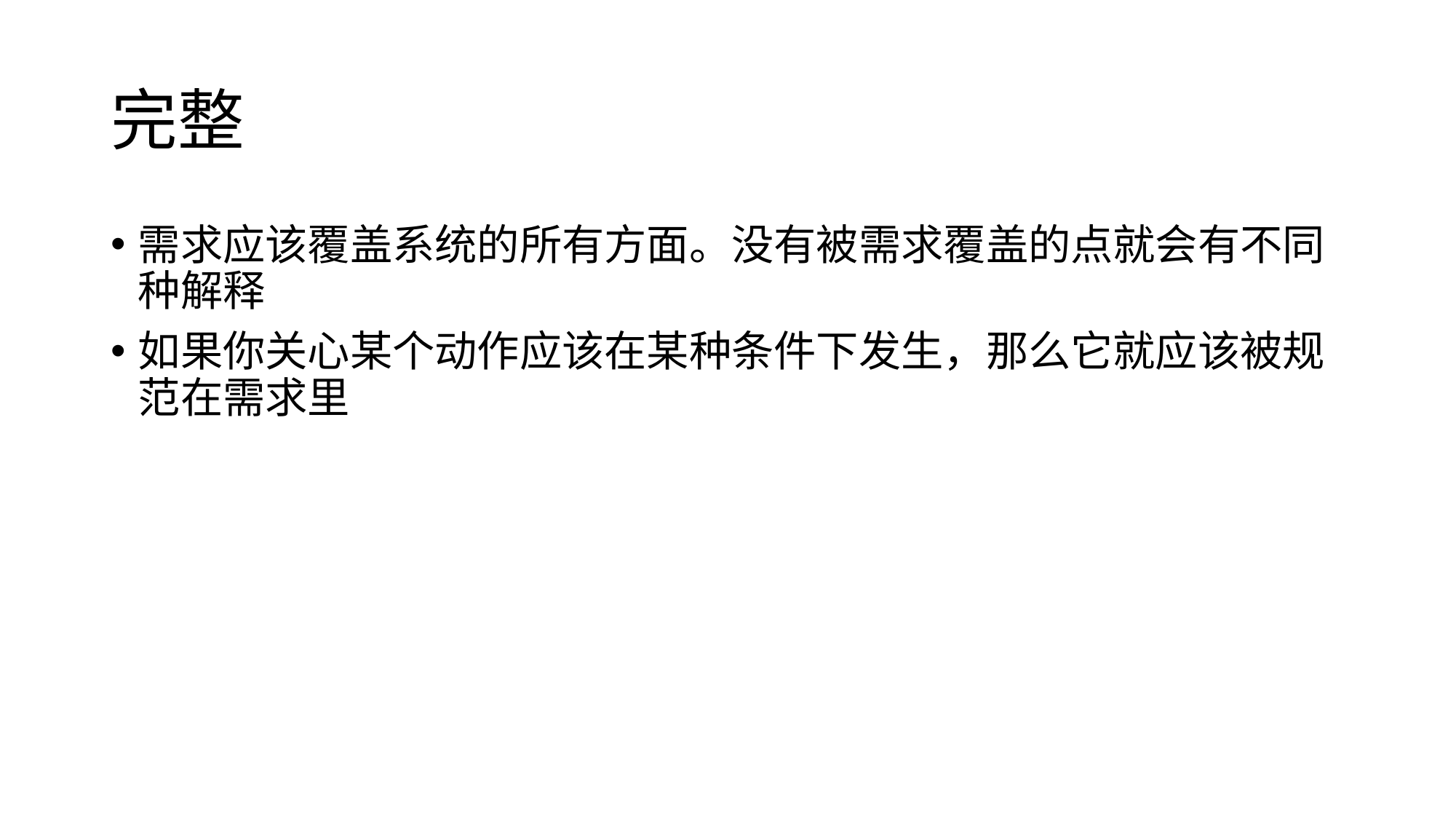

# 完整
需求应该覆盖系统的所有方面。没有被需求覆盖的点就会有不同种解释
如果你关心某个动作应该在某种条件下发生，那么它就应该被规范在需求里